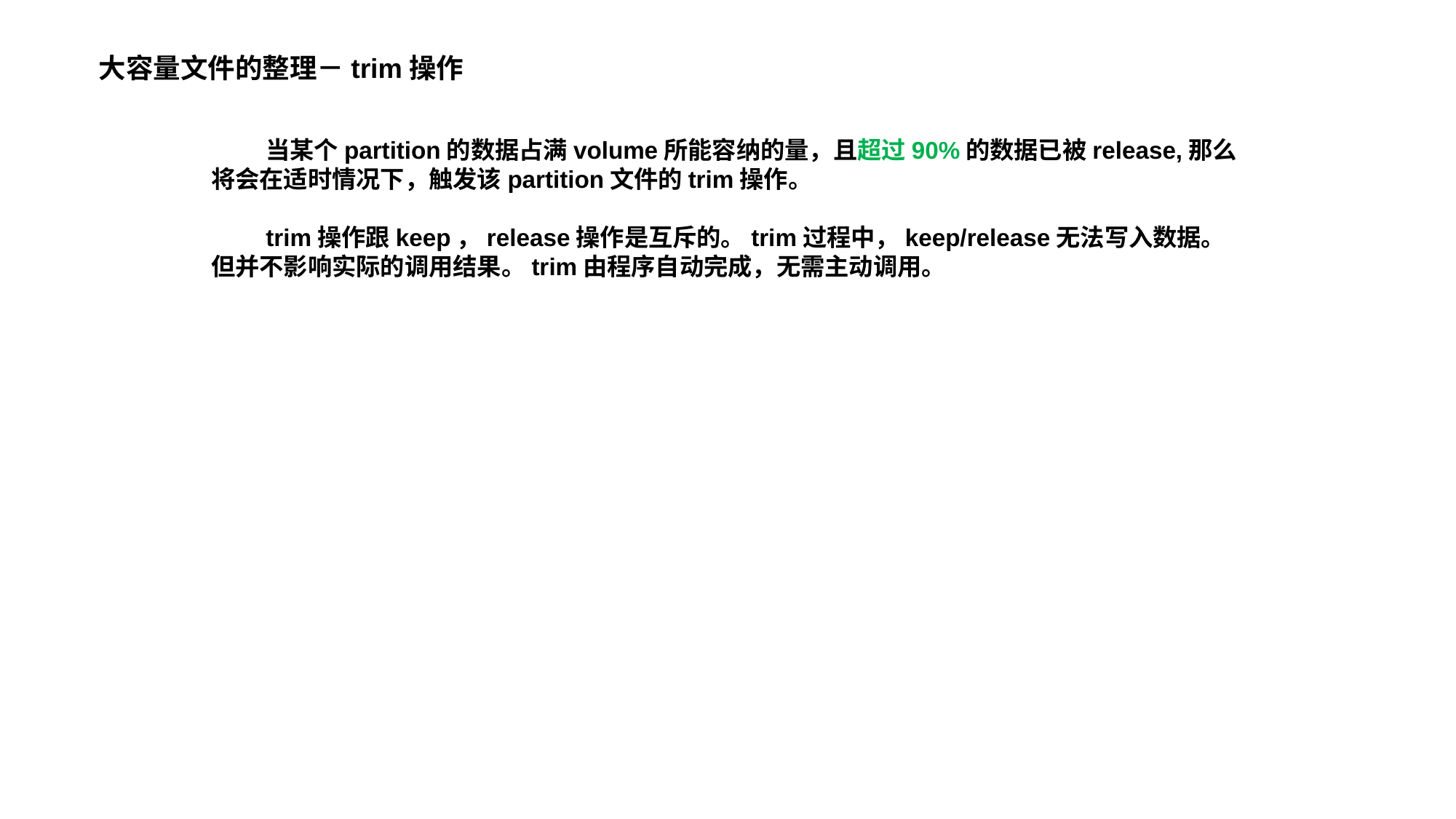

大容量文件的整理－trim操作
当某个partition的数据占满volume所能容纳的量，且超过90%的数据已被release,那么将会在适时情况下，触发该partition文件的trim操作。

trim操作跟keep，release操作是互斥的。trim过程中，keep/release无法写入数据。但并不影响实际的调用结果。trim由程序自动完成，无需主动调用。